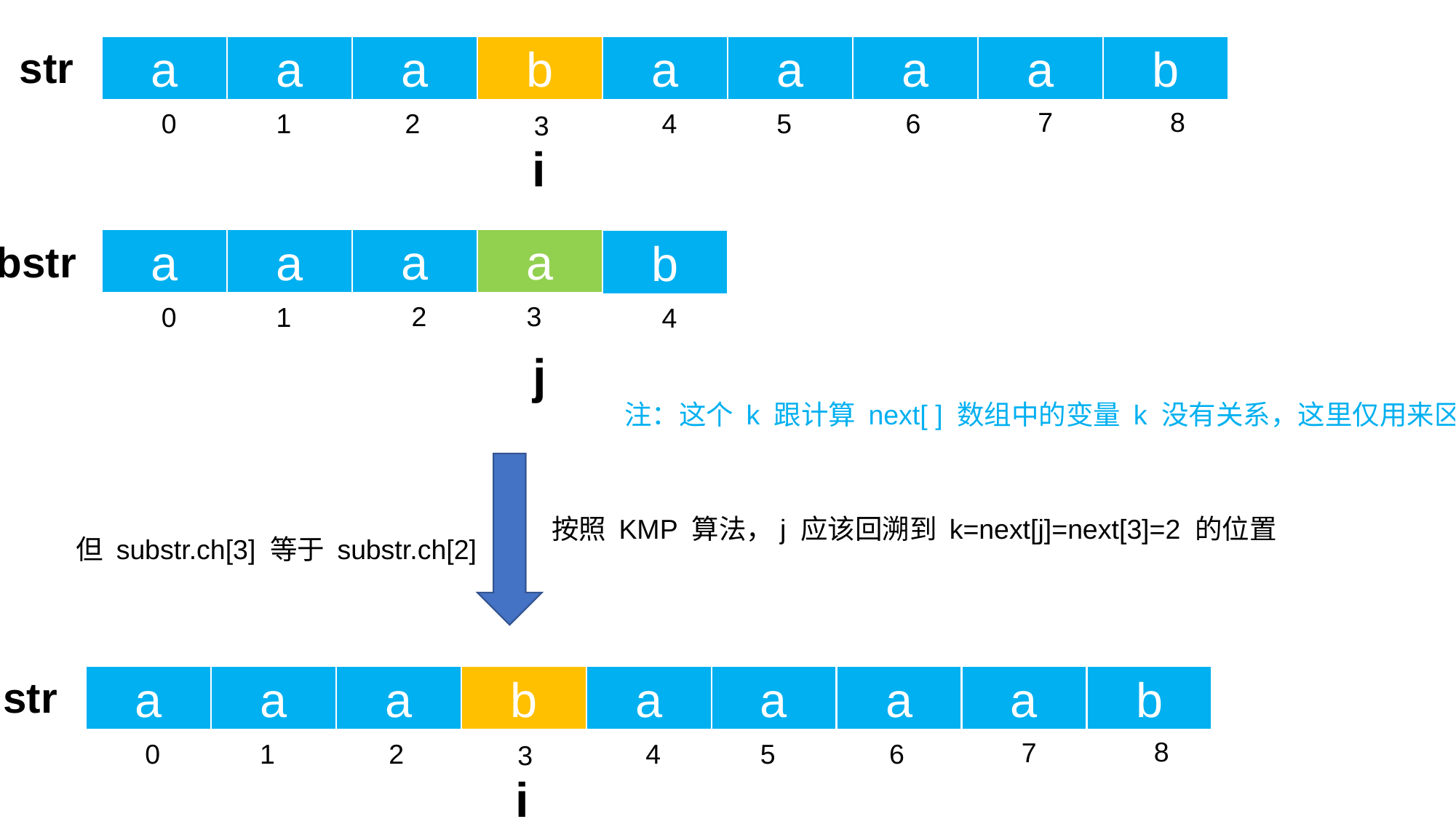

str
a
a
a
b
a
a
a
a
b

8
7
0
1
2
4
5
6
3
i
a
a
a
a
substr
b

2
3
0
1
4
j

按照 KMP 算法，j 应该回溯到 k=next[j]=next[3]=2 的位置
但 substr.ch[3] 等于 substr.ch[2]
str
a
a
a
b
a
a
a
a
b

8
7
0
1
2
4
5
6
3
i
a
a
a
a
substr
b

2
3
0
1
4
k
注：这个 k 跟计算 next[ ] 数组中的变量 k 没有关系，这里仅用来区别原来的 j